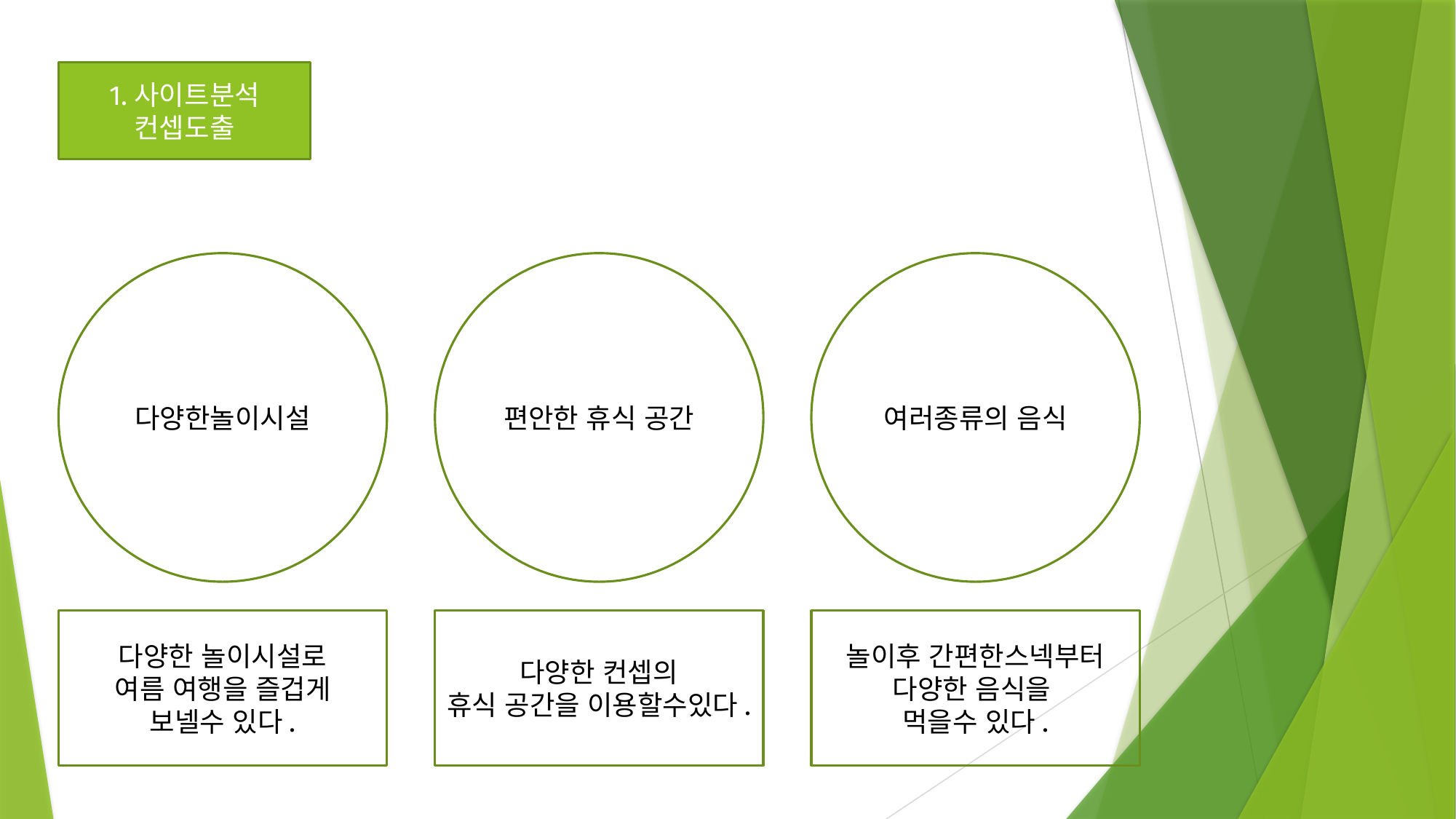

1.사이트분석
컨셉도출
다양한놀이시설
편안한 휴식 공간
여러종류의 음식
다양한 놀이시설로
여름 여행을 즐겁게
보넬수 있다.
다양한 컨셉의
휴식 공간을 이용할수있다.
놀이후 간편한스넥부터
다양한 음식을
먹을수 있다.